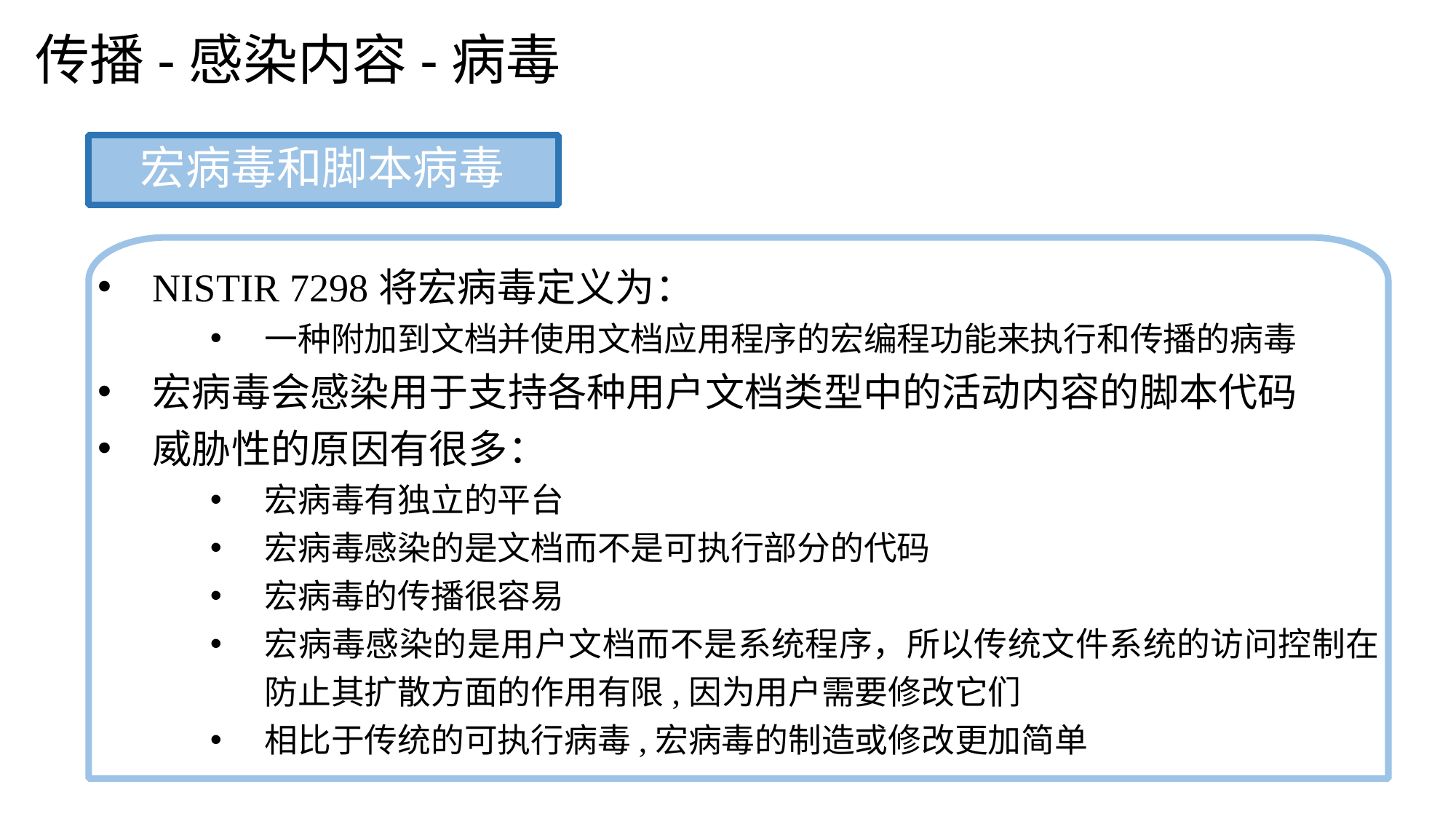

传播-感染内容-病毒

宏病毒和脚本病毒
NISTIR 7298将宏病毒定义为：
一种附加到文档并使用文档应用程序的宏编程功能来执行和传播的病毒
宏病毒会感染用于支持各种用户文档类型中的活动内容的脚本代码
威胁性的原因有很多：
宏病毒有独立的平台
宏病毒感染的是文档而不是可执行部分的代码
宏病毒的传播很容易
宏病毒感染的是用户文档而不是系统程序，所以传统文件系统的访问控制在防止其扩散方面的作用有限,因为用户需要修改它们
相比于传统的可执行病毒,宏病毒的制造或修改更加简单